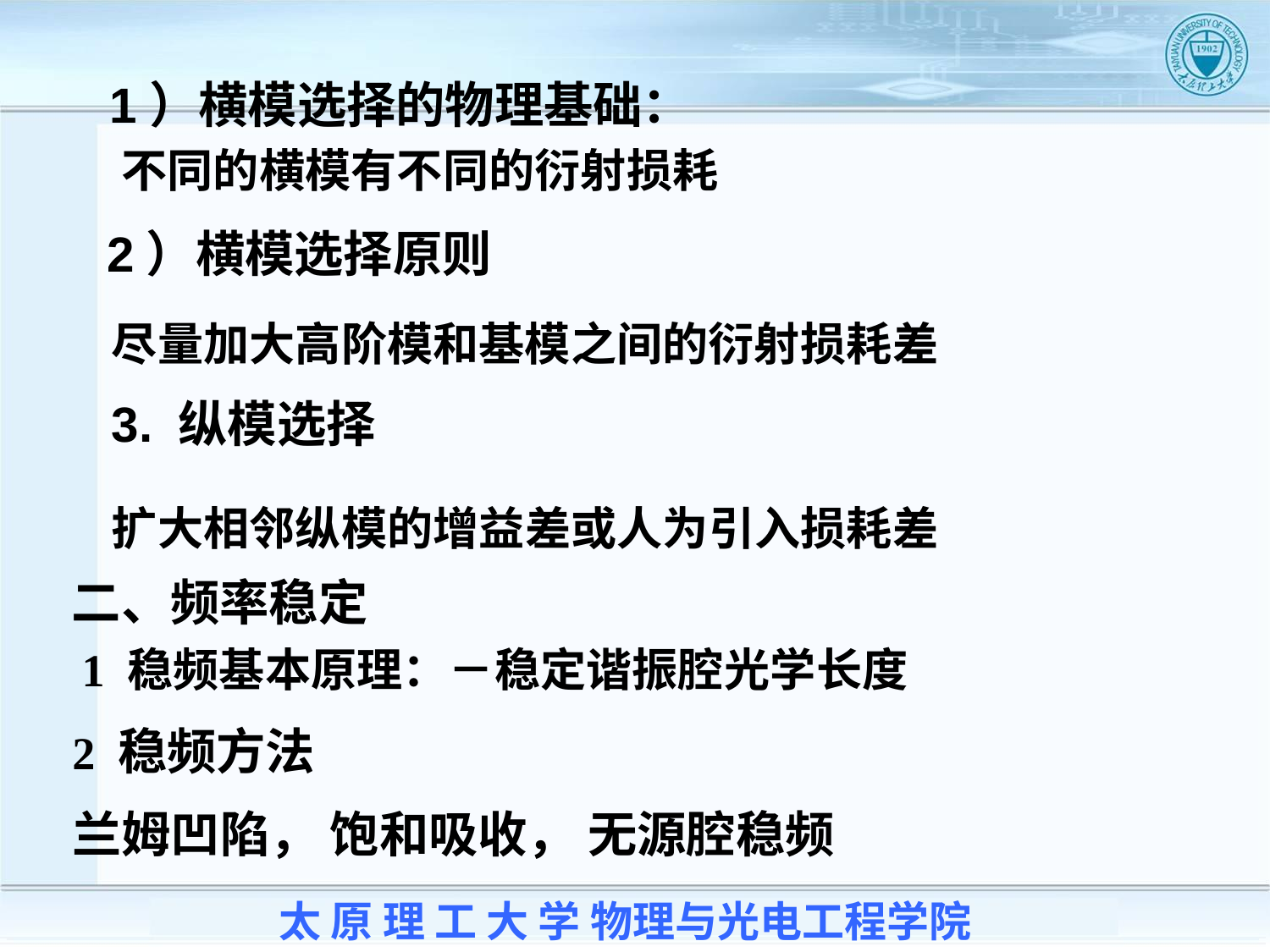

1）横模选择的物理基础：
不同的横模有不同的衍射损耗
2）横模选择原则
尽量加大高阶模和基模之间的衍射损耗差
3. 纵模选择
扩大相邻纵模的增益差或人为引入损耗差
二、频率稳定
1 稳频基本原理：－稳定谐振腔光学长度
2 稳频方法
兰姆凹陷， 饱和吸收， 无源腔稳频